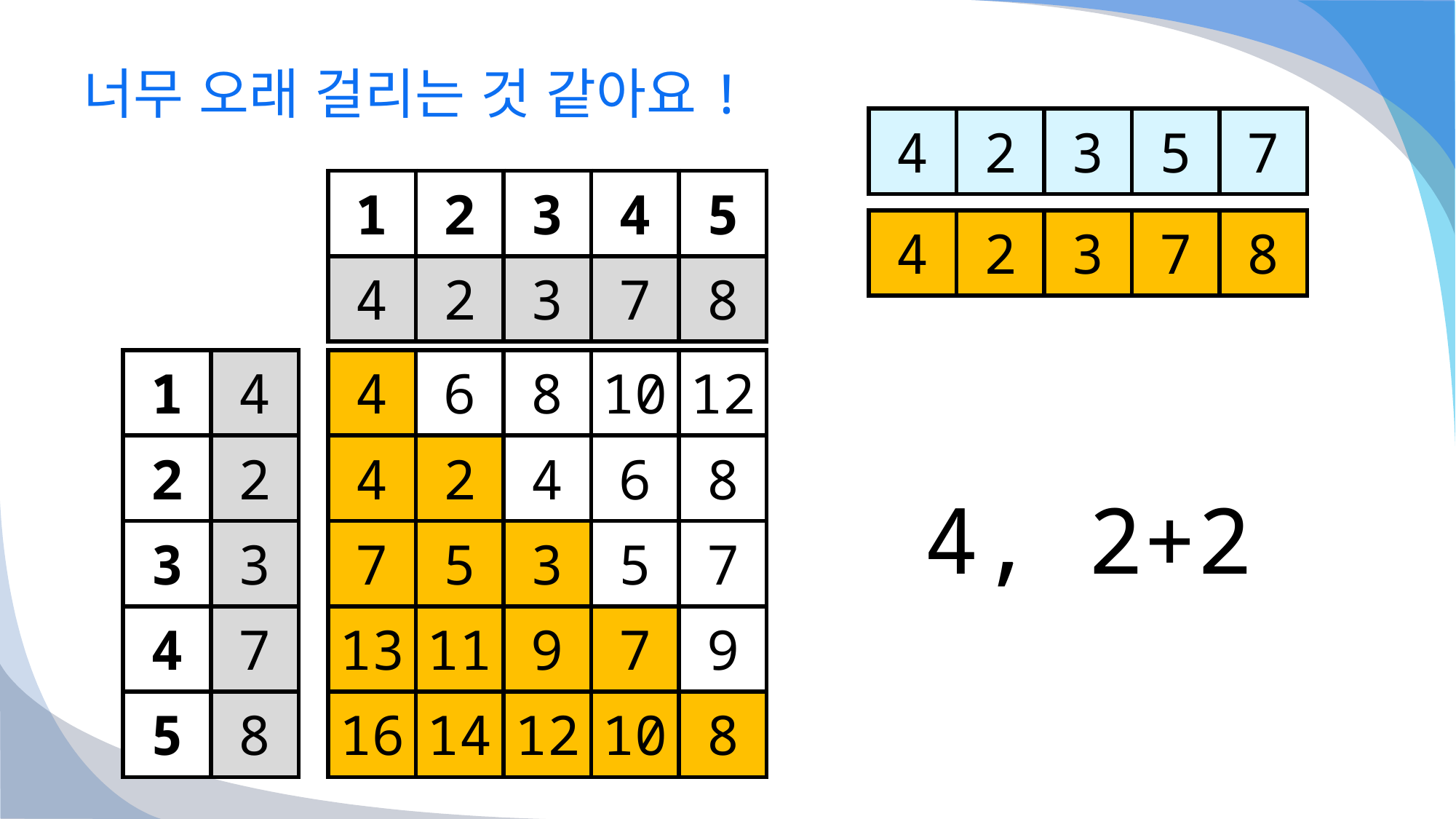

# 너무 오래 걸리는 것 같아요!
| 4 | 2 | 3 | 5 | 7 |
| --- | --- | --- | --- | --- |
| 1 | 2 | 3 | 4 | 5 |
| --- | --- | --- | --- | --- |
| 4 | 2 | 3 | 7 | 8 |
| 4 | 2 | 3 | 7 | 8 |
| --- | --- | --- | --- | --- |
| 1 | 4 |
| --- | --- |
| 2 | 2 |
| 3 | 3 |
| 4 | 7 |
| 5 | 8 |
| 4 | 6 | 8 | 10 | 12 |
| --- | --- | --- | --- | --- |
| 4 | 2 | 4 | 6 | 8 |
| 7 | 5 | 3 | 5 | 7 |
| 13 | 11 | 9 | 7 | 9 |
| 16 | 14 | 12 | 10 | 8 |

4, 2+2